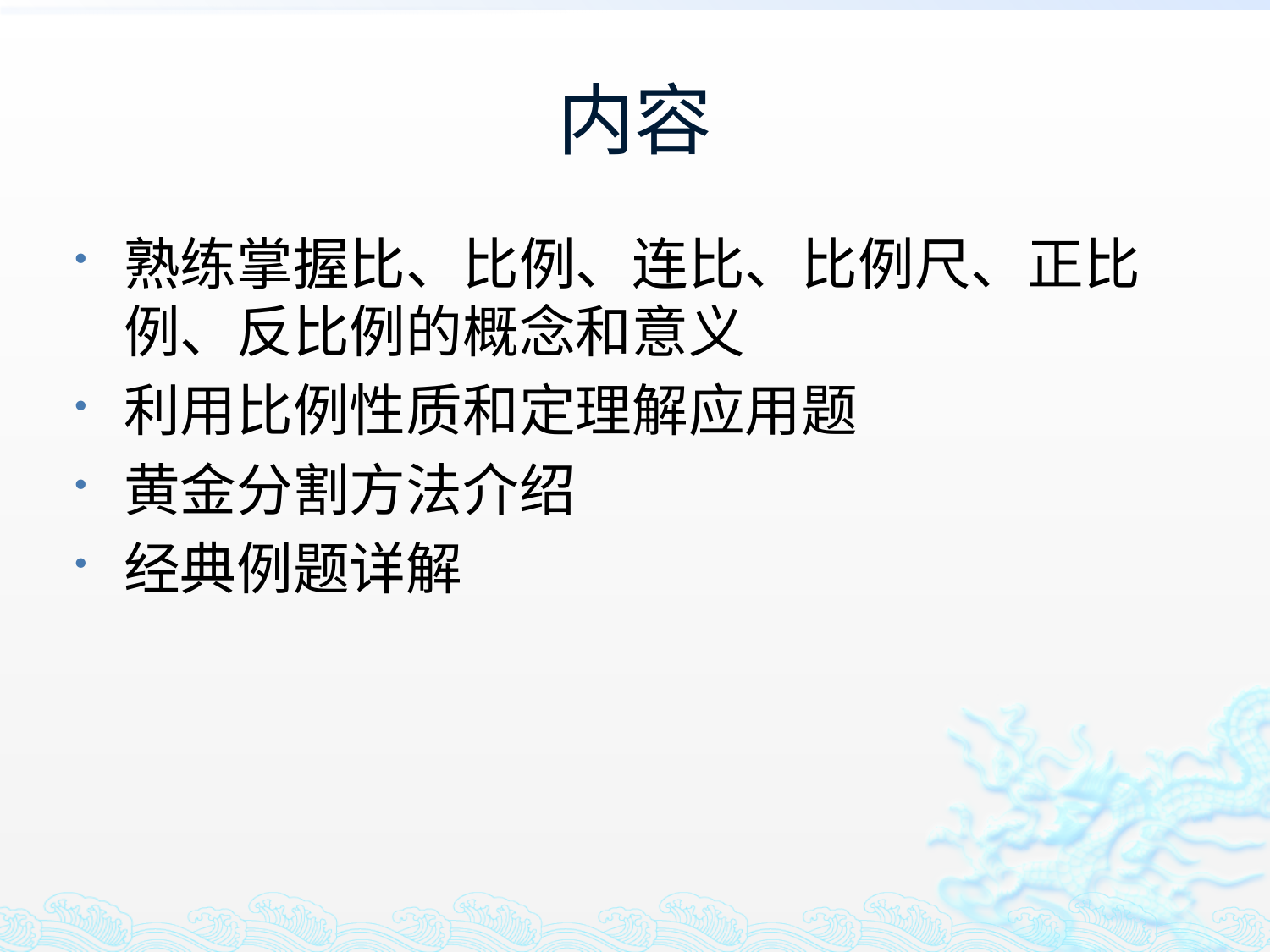

# 内容
熟练掌握比、比例、连比、比例尺、正比例、反比例的概念和意义
利用比例性质和定理解应用题
黄金分割方法介绍
经典例题详解